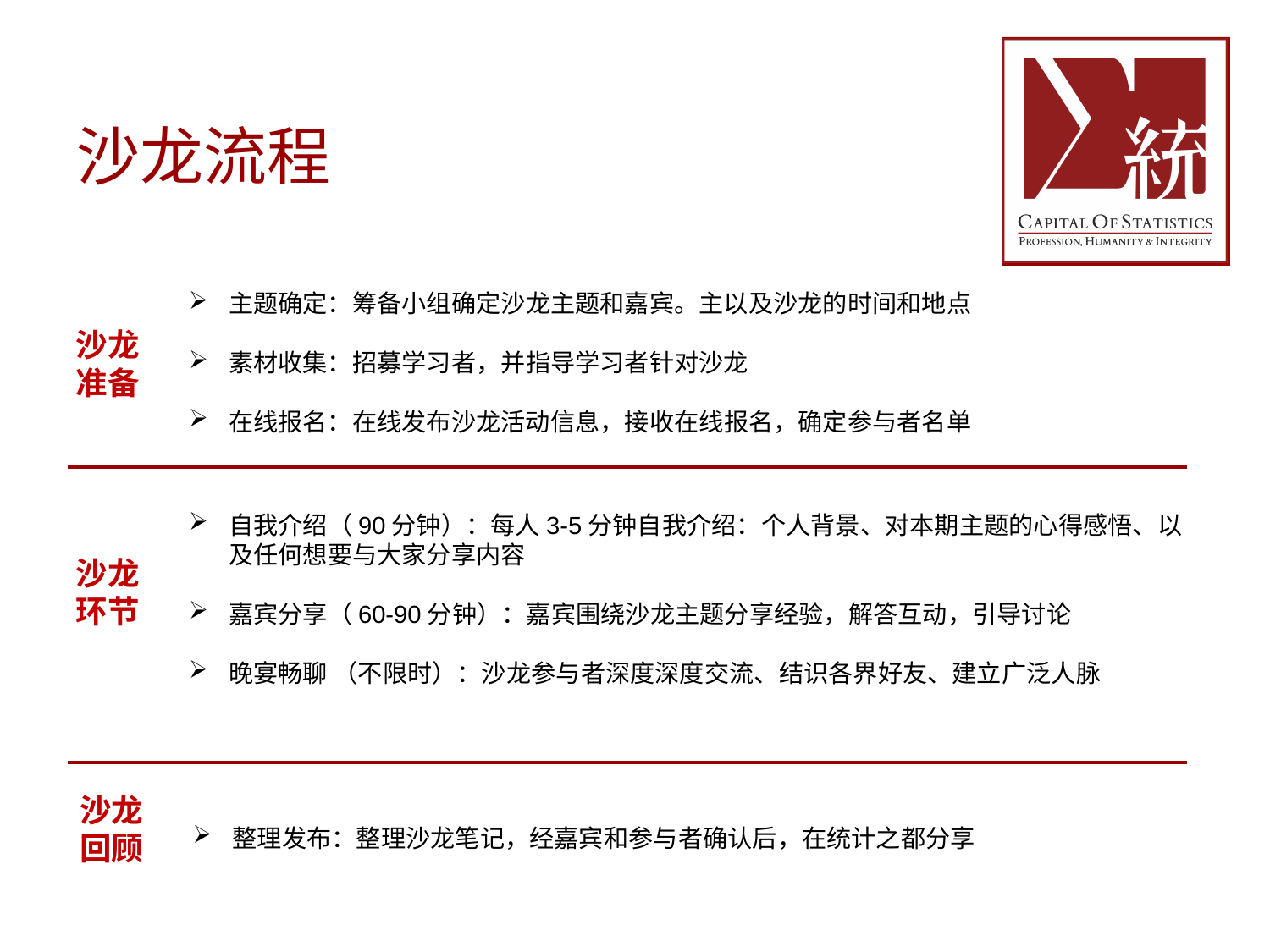

# 沙龙流程
主题确定：筹备小组确定沙龙主题和嘉宾。主以及沙龙的时间和地点

素材收集：招募学习者，并指导学习者针对沙龙

在线报名：在线发布沙龙活动信息，接收在线报名，确定参与者名单
沙龙准备
自我介绍（90分钟）：每人3-5分钟自我介绍：个人背景、对本期主题的心得感悟、以及任何想要与大家分享内容

嘉宾分享（60-90分钟）：嘉宾围绕沙龙主题分享经验，解答互动，引导讨论

晚宴畅聊 （不限时）：沙龙参与者深度深度交流、结识各界好友、建立广泛人脉
沙龙环节
沙龙回顾

整理发布：整理沙龙笔记，经嘉宾和参与者确认后，在统计之都分享